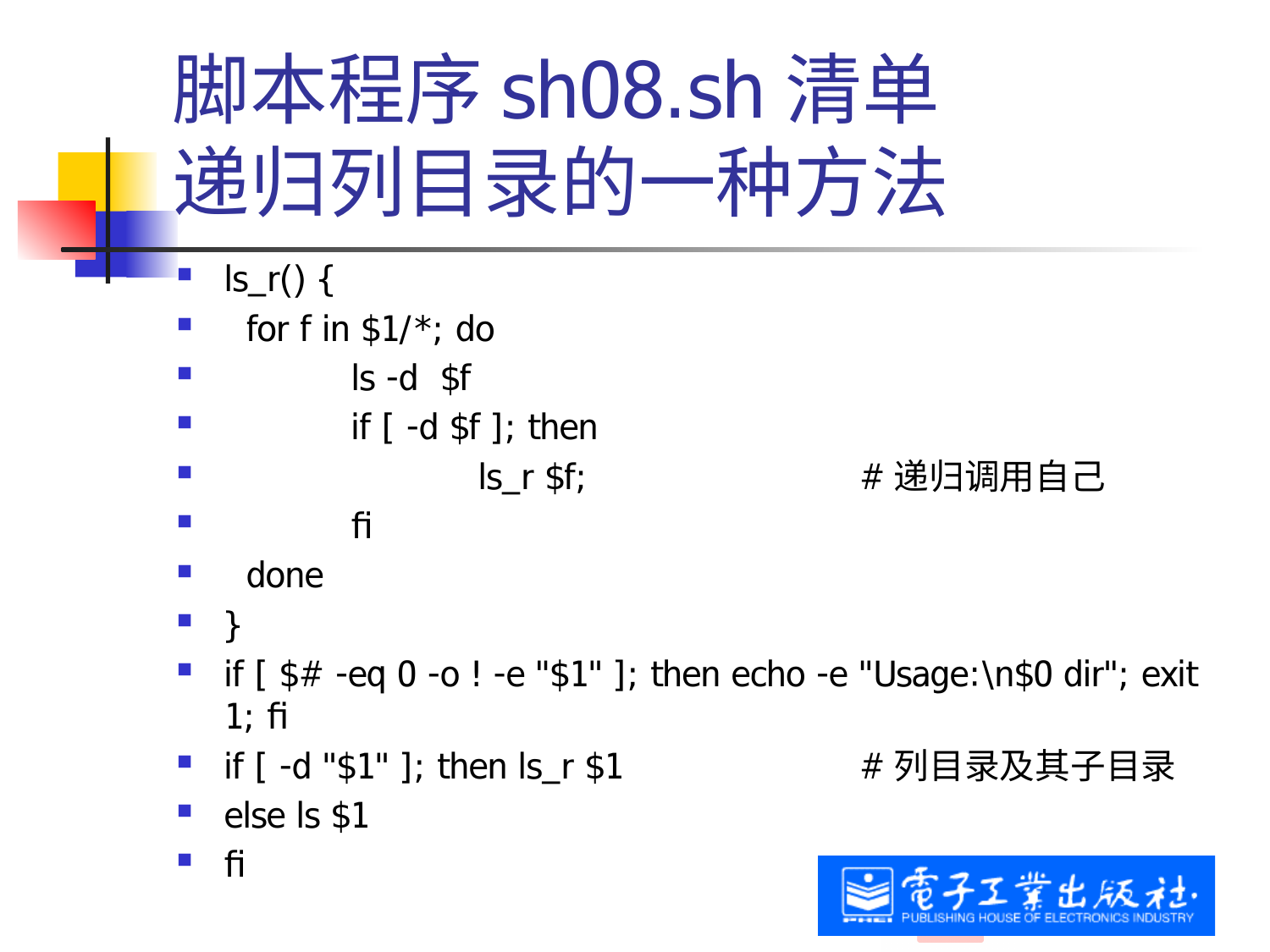

# 脚本程序sh08.sh清单 递归列目录的一种方法
ls_r() {
  for f in $1/*; do
	ls -d  $f
	if [ -d $f ]; then
		ls_r $f;			#递归调用自己
	fi
  done
}
if [ $# -eq 0 -o ! -e "$1" ]; then echo -e "Usage:\n$0 dir"; exit 1; fi
if [ -d "$1" ]; then ls_r $1		#列目录及其子目录
else ls $1
fi